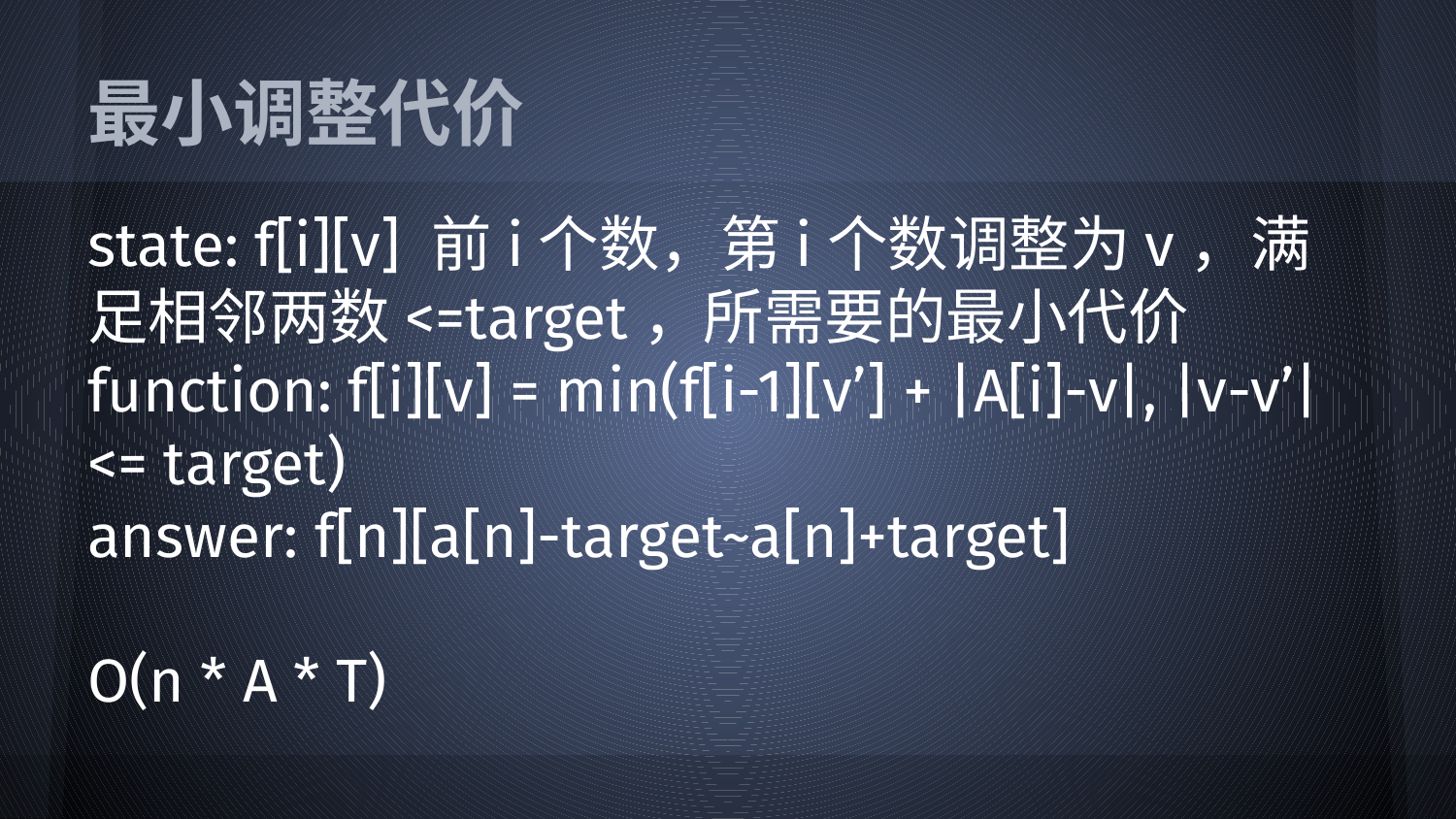

# 最小调整代价
state: f[i][v] 前i个数，第i个数调整为v，满足相邻两数<=target，所需要的最小代价
function: f[i][v] = min(f[i-1][v’] + |A[i]-v|, |v-v’| <= target)
answer: f[n][a[n]-target~a[n]+target]

O(n * A * T)